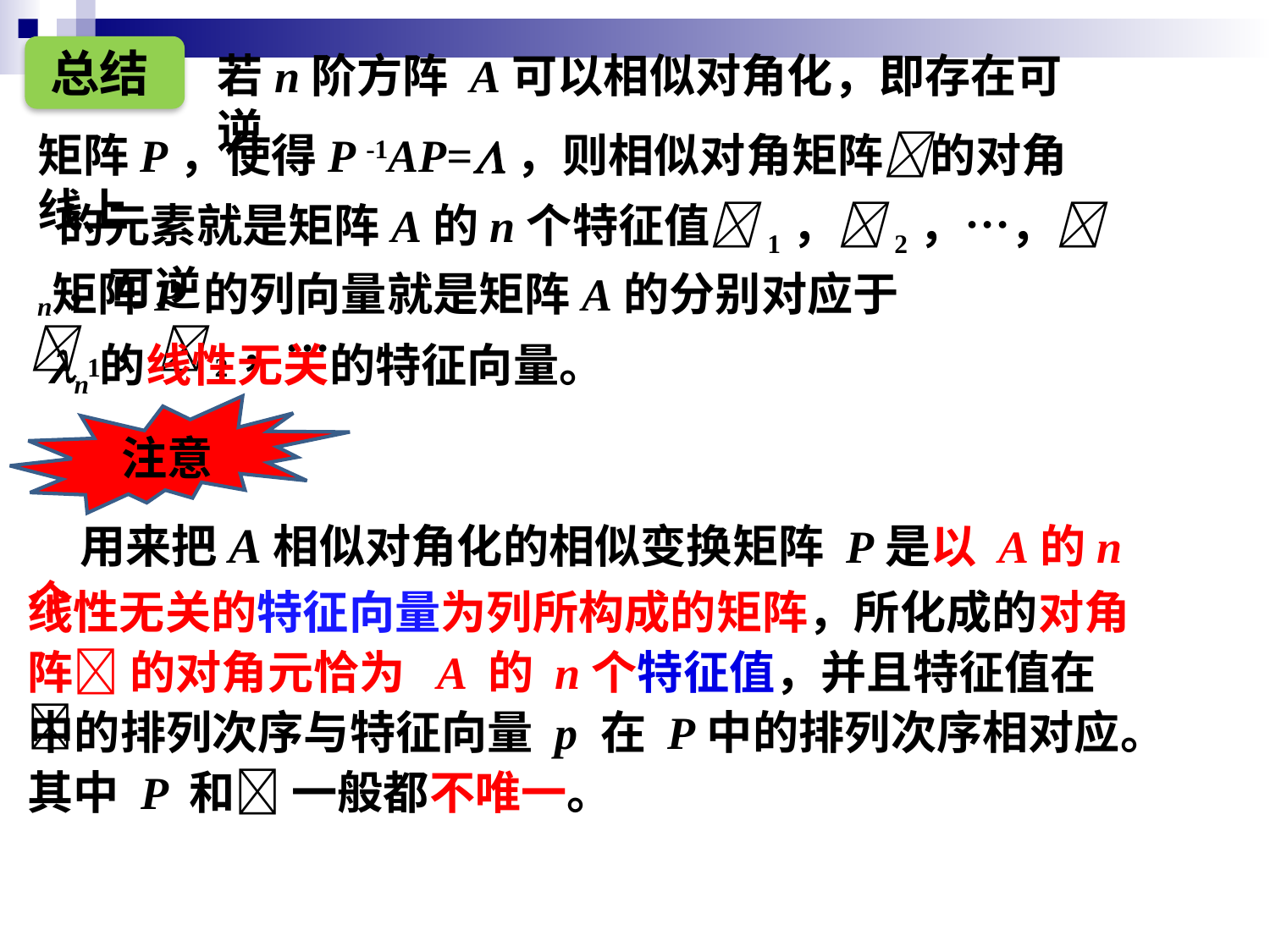

总结
若n阶方阵 A可以相似对角化，即存在可逆
矩阵P，使得P -1AP=Λ，则相似对角矩阵Λ的对角线上
 的元素就是矩阵A的n个特征值λ1，λ2，…，λn，可逆
 矩阵P 的列向量就是矩阵A的分别对应于λ1，λ2，…
 λn的线性无关的特征向量。
注意
    用来把A相似对角化的相似变换矩阵 P是以 A的n个
线性无关的特征向量为列所构成的矩阵，所化成的对角
阵Λ 的对角元恰为  A 的 n个特征值，并且特征值在Λ
中的排列次序与特征向量 p 在 P中的排列次序相对应。
其中 P 和Λ 一般都不唯一。